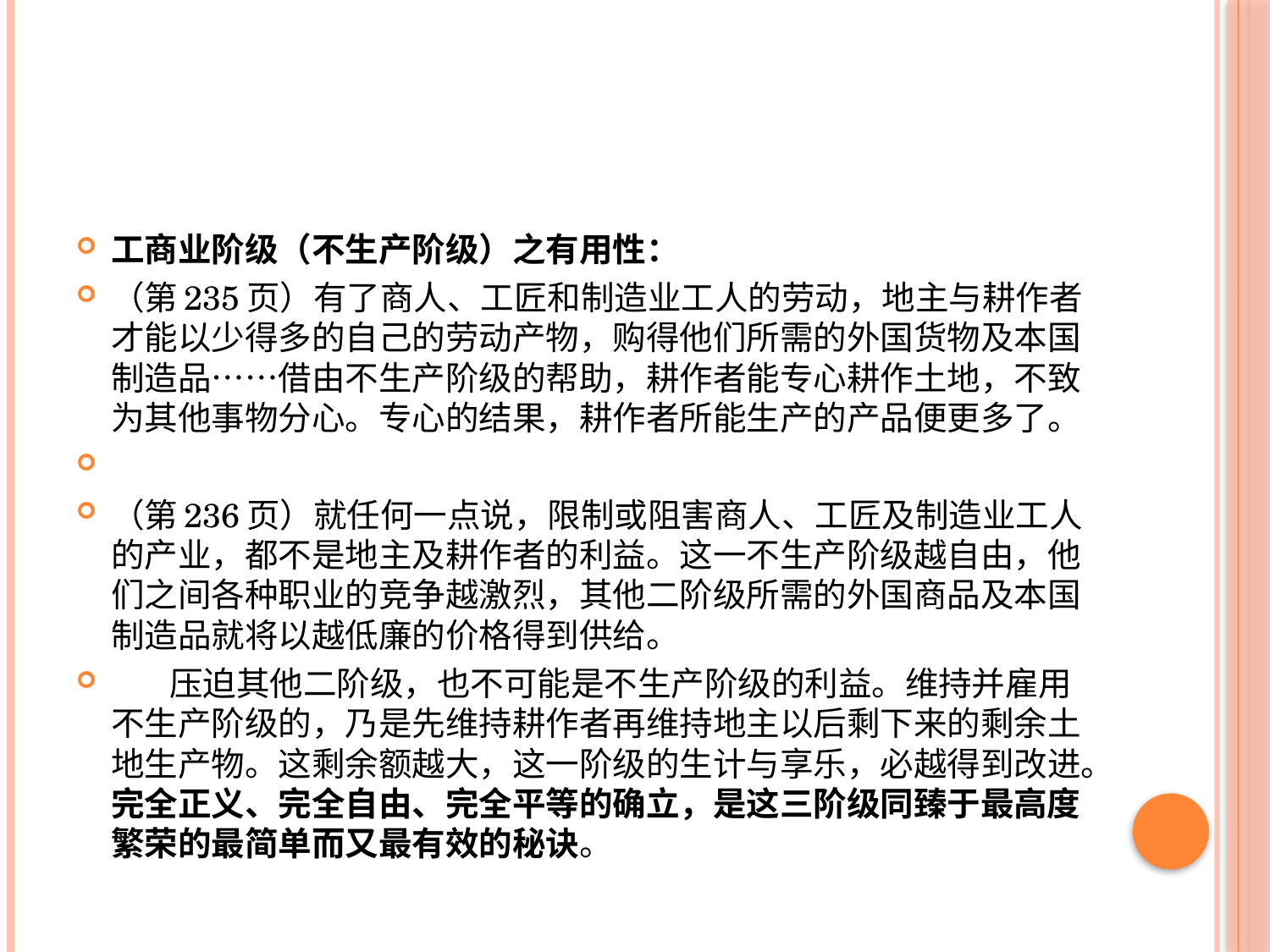

#
工商业阶级（不生产阶级）之有用性：
（第235页）有了商人、工匠和制造业工人的劳动，地主与耕作者才能以少得多的自己的劳动产物，购得他们所需的外国货物及本国制造品……借由不生产阶级的帮助，耕作者能专心耕作土地，不致为其他事物分心。专心的结果，耕作者所能生产的产品便更多了。

（第236页）就任何一点说，限制或阻害商人、工匠及制造业工人的产业，都不是地主及耕作者的利益。这一不生产阶级越自由，他们之间各种职业的竞争越激烈，其他二阶级所需的外国商品及本国制造品就将以越低廉的价格得到供给。
       压迫其他二阶级，也不可能是不生产阶级的利益。维持并雇用不生产阶级的，乃是先维持耕作者再维持地主以后剩下来的剩余土地生产物。这剩余额越大，这一阶级的生计与享乐，必越得到改进。完全正义、完全自由、完全平等的确立，是这三阶级同臻于最高度繁荣的最简单而又最有效的秘诀。